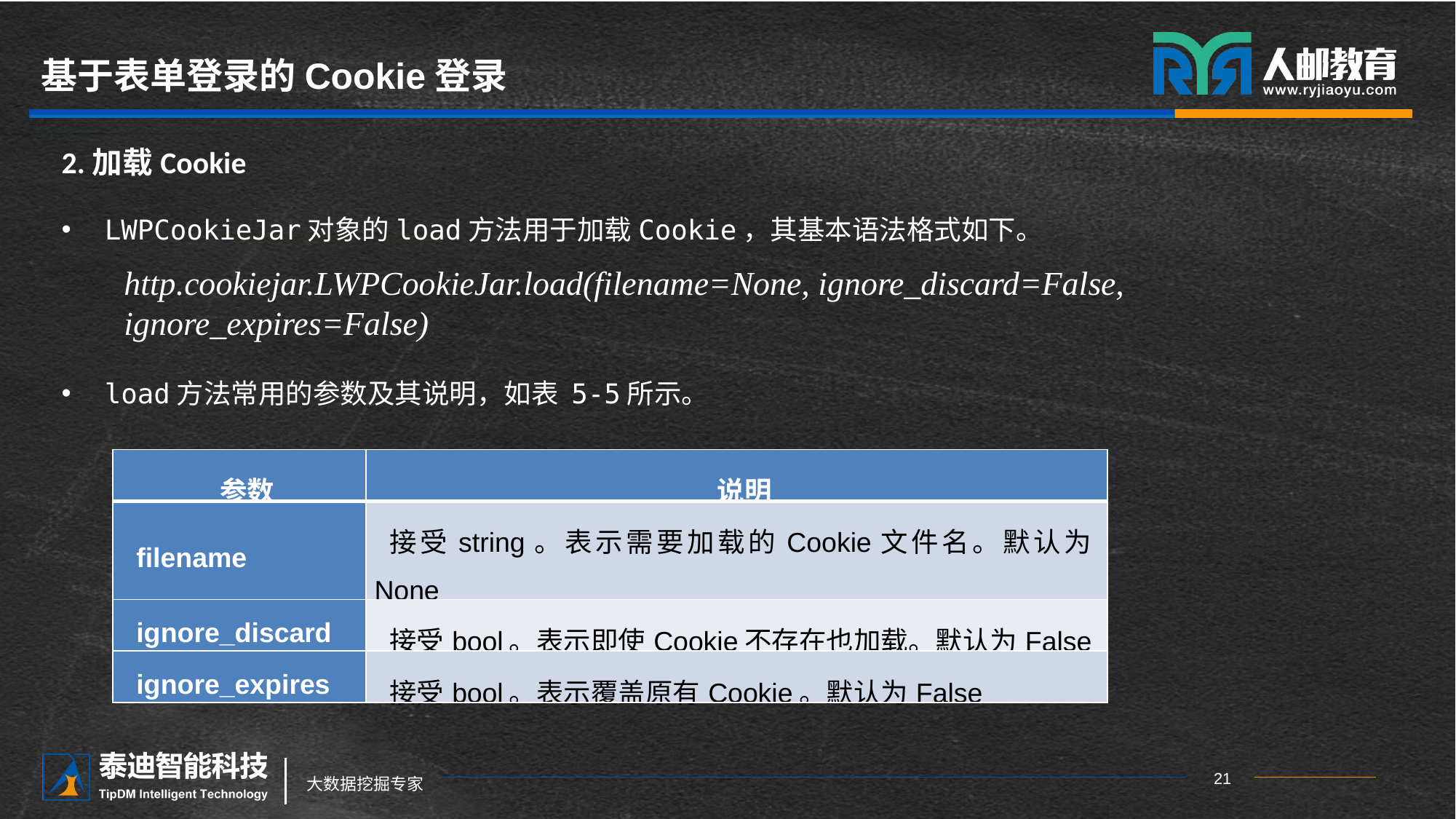

# 基于表单登录的Cookie登录
2.加载Cookie
LWPCookieJar对象的load方法用于加载Cookie，其基本语法格式如下。

load方法常用的参数及其说明，如表 5-5所示。

http.cookiejar.LWPCookieJar.load(filename=None, ignore_discard=False, ignore_expires=False)
| 参数 | 说明 |
| --- | --- |
| filename | 接受string。表示需要加载的Cookie文件名。默认为None |
| ignore\_discard | 接受bool。表示即使Cookie不存在也加载。默认为False |
| ignore\_expires | 接受bool。表示覆盖原有Cookie。默认为False |